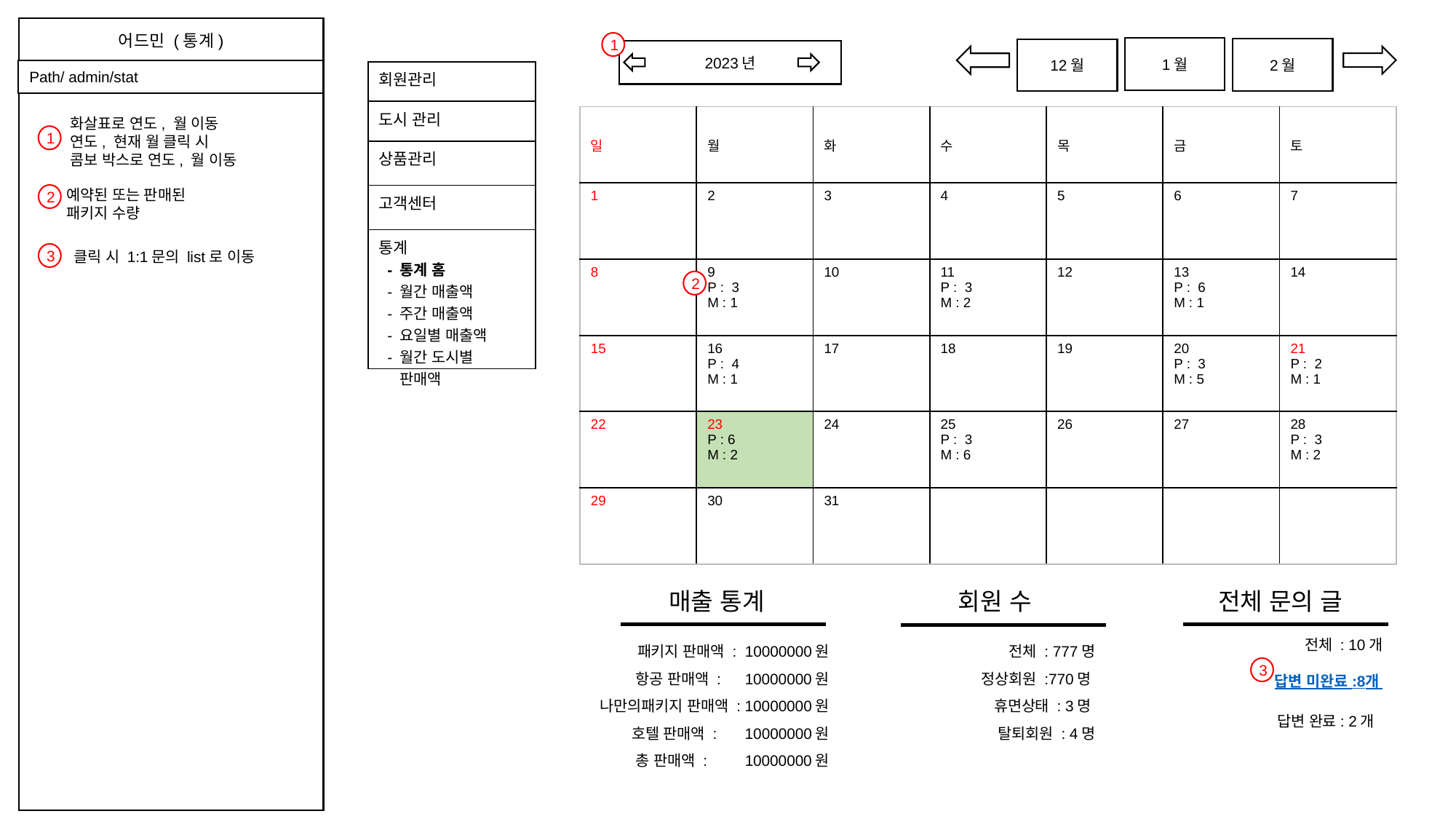

어드민 (통계)
1
1월
2월
12월

2023년

Path/ admin/stat
| 회원관리 |
| --- |
| 도시 관리 |
| 상품관리 |
| 고객센터 |
| 통계 - 통계 홈 - 월간 매출액 - 주간 매출액 - 요일별 매출액 - 월간 도시별 판매액 |

| 일 | 월 | 화 | 수 | 목 | 금 | 토 |
| --- | --- | --- | --- | --- | --- | --- |
| 1 | 2 | 3 | 4 | 5 | 6 | 7 |
| 8 | 9 P : 3 M : 1 | 10 | 11 P : 3 M : 2 | 12 | 13 P : 6 M : 1 | 14 |
| 15 | 16 P : 4 M : 1 | 17 | 18 | 19 | 20 P : 3 M : 5 | 21 P : 2 M : 1 |
| 22 | 23 P : 6 M : 2 | 24 | 25 P : 3 M : 6 | 26 | 27 | 28 P : 3 M : 2 |
| 29 | 30 | 31 |  |  |  |  |
화살표로 연도, 월 이동
연도, 현재 월 클릭 시
콤보 박스로 연도, 월 이동
1
예약된 또는 판매된
패키지 수량
2
comment
클릭 시 1:1문의 list로 이동
3
2
매출 통계
  전체 문의 글
회원 수
패키지 판매액 :  10000000원
항공 판매액 :	10000000원
나만의패키지 판매액 : 10000000원
호텔 판매액 :	 10000000원
총 판매액 : 	10000000원
전체 : 777명
정상회원 :770명
휴면상태 : 3명
탈퇴회원 : 4명
전체 : 10개

답변 미완료 :8개

답변 완료: 2개
3